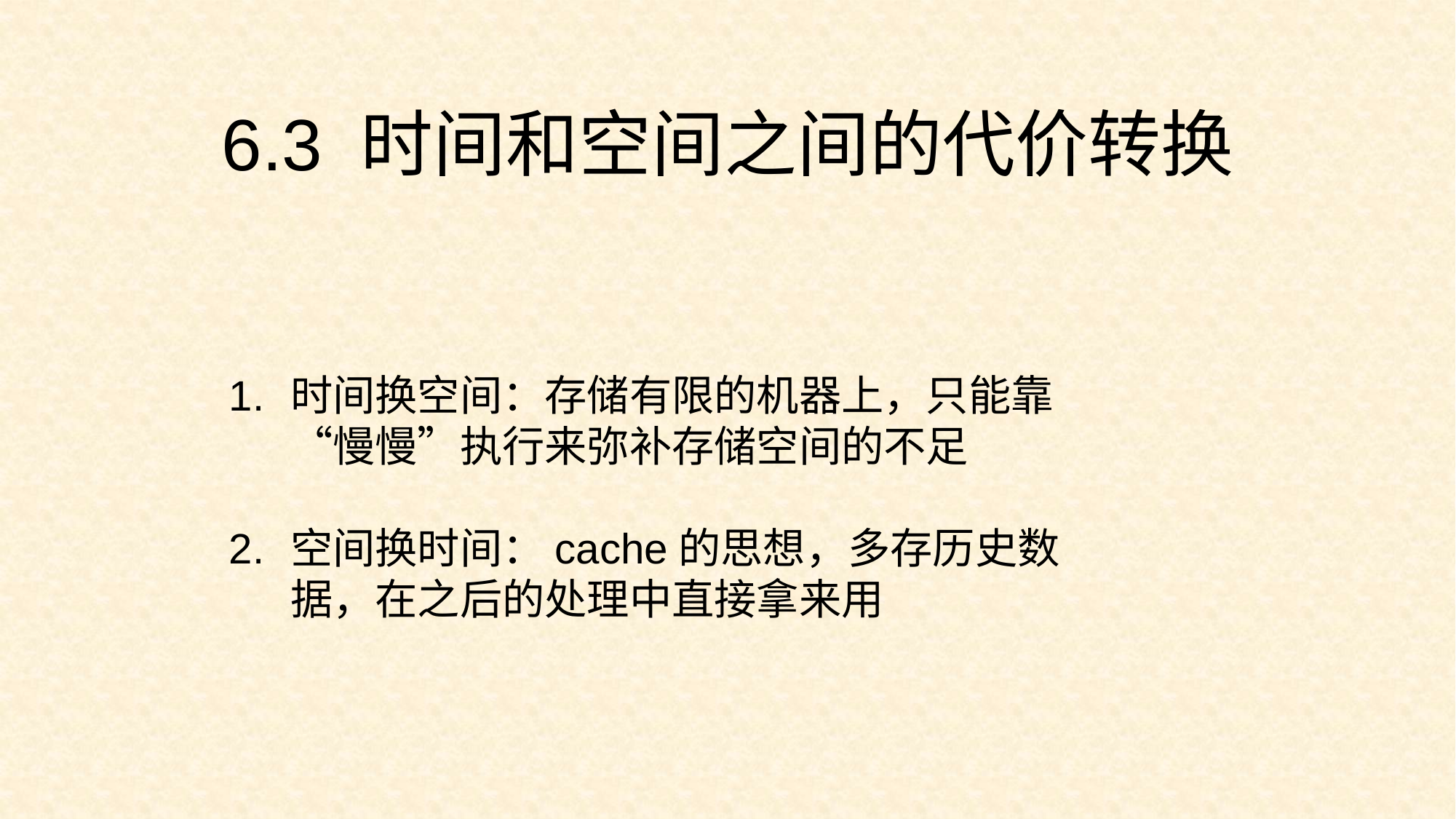

6.3 时间和空间之间的代价转换
时间换空间：存储有限的机器上，只能靠“慢慢”执行来弥补存储空间的不足

空间换时间：cache的思想，多存历史数据，在之后的处理中直接拿来用